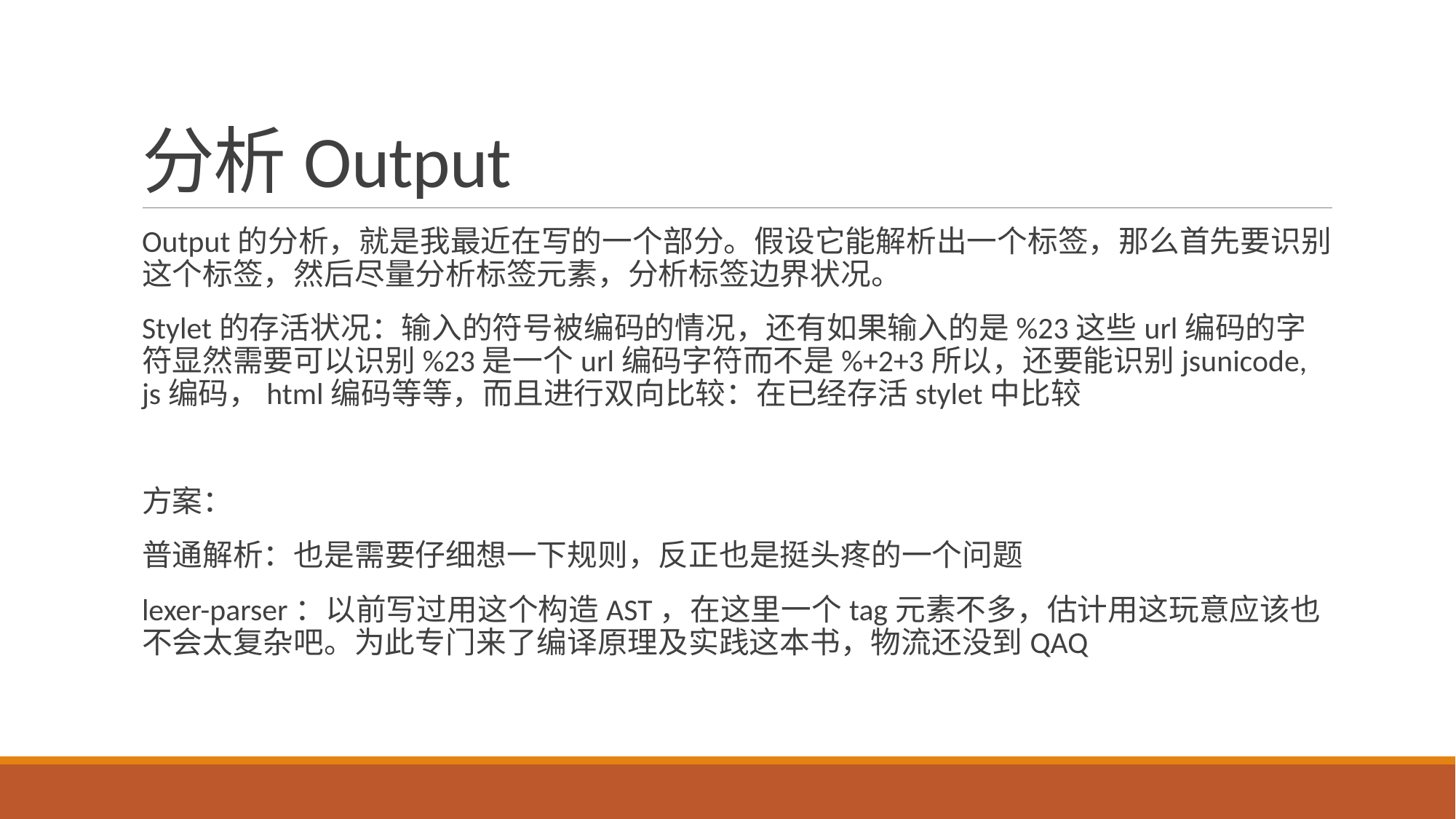

# 分析Output
Output的分析，就是我最近在写的一个部分。假设它能解析出一个标签，那么首先要识别这个标签，然后尽量分析标签元素，分析标签边界状况。
Stylet的存活状况：输入的符号被编码的情况，还有如果输入的是%23这些url编码的字符显然需要可以识别%23是一个url编码字符而不是%+2+3所以，还要能识别jsunicode, js编码，html编码等等，而且进行双向比较：在已经存活stylet中比较

方案：
普通解析：也是需要仔细想一下规则，反正也是挺头疼的一个问题
lexer-parser：以前写过用这个构造AST，在这里一个tag元素不多，估计用这玩意应该也不会太复杂吧。为此专门来了编译原理及实践这本书，物流还没到QAQ